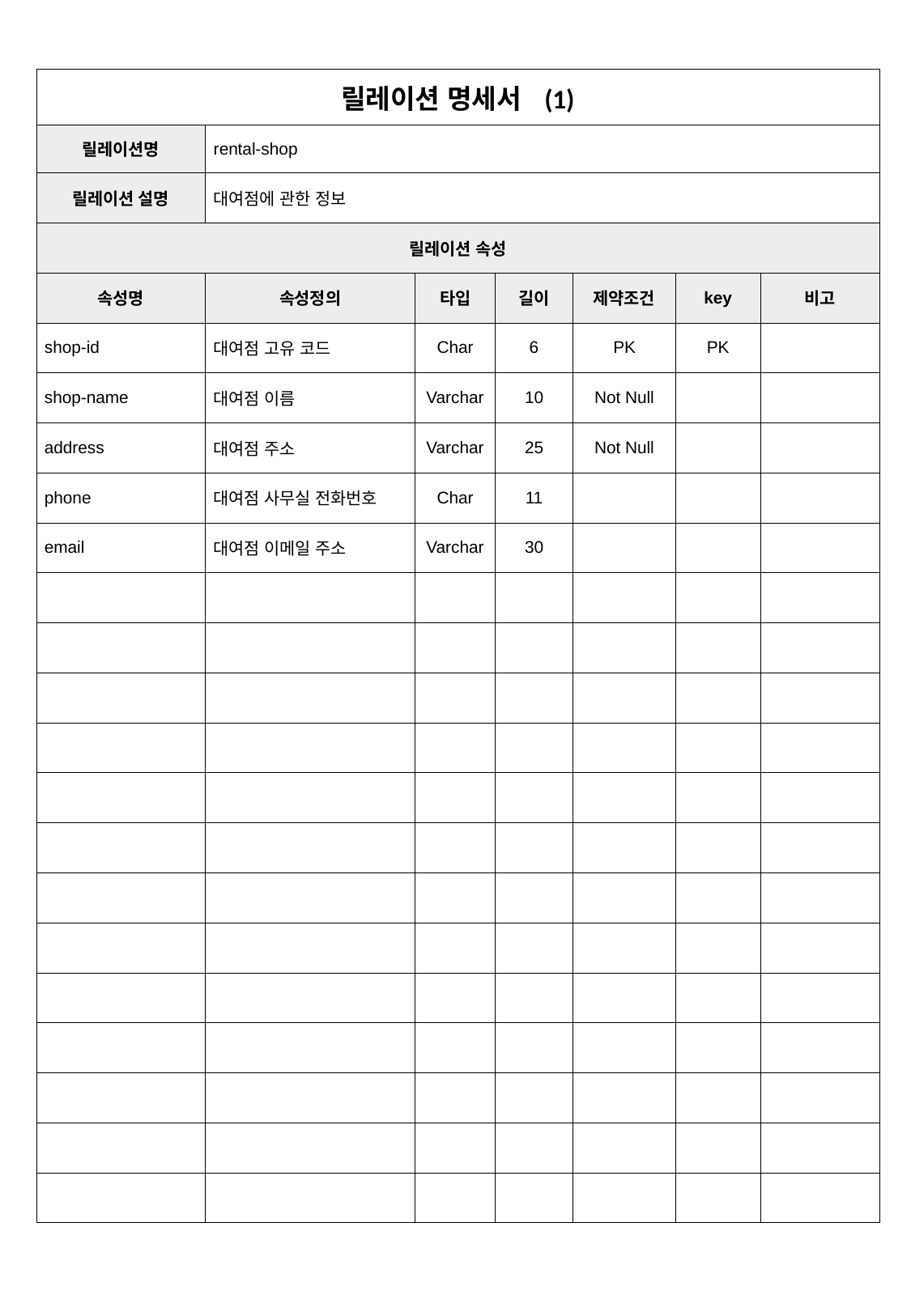

| 릴레이션 명세서 (1) |  |  |  |  |  |  |
| --- | --- | --- | --- | --- | --- | --- |
| 릴레이션명 | rental-shop |  |  |  |  |  |
| 릴레이션 설명 | 대여점에 관한 정보 |  |  |  |  |  |
| 릴레이션 속성 |  |  |  |  |  |  |
| 속성명 | 속성정의 | 타입 | 길이 | 제약조건 | key | 비고 |
| shop-id | 대여점 고유 코드 | Char | 6 | PK | PK |  |
| shop-name | 대여점 이름 | Varchar | 10 | Not Null |  |  |
| address | 대여점 주소 | Varchar | 25 | Not Null |  |  |
| phone | 대여점 사무실 전화번호 | Char | 11 |  |  |  |
| email | 대여점 이메일 주소 | Varchar | 30 |  |  |  |
|  |  |  |  |  |  |  |
|  |  |  |  |  |  |  |
|  |  |  |  |  |  |  |
|  |  |  |  |  |  |  |
|  |  |  |  |  |  |  |
|  |  |  |  |  |  |  |
|  |  |  |  |  |  |  |
|  |  |  |  |  |  |  |
|  |  |  |  |  |  |  |
|  |  |  |  |  |  |  |
|  |  |  |  |  |  |  |
|  |  |  |  |  |  |  |
|  |  |  |  |  |  |  |